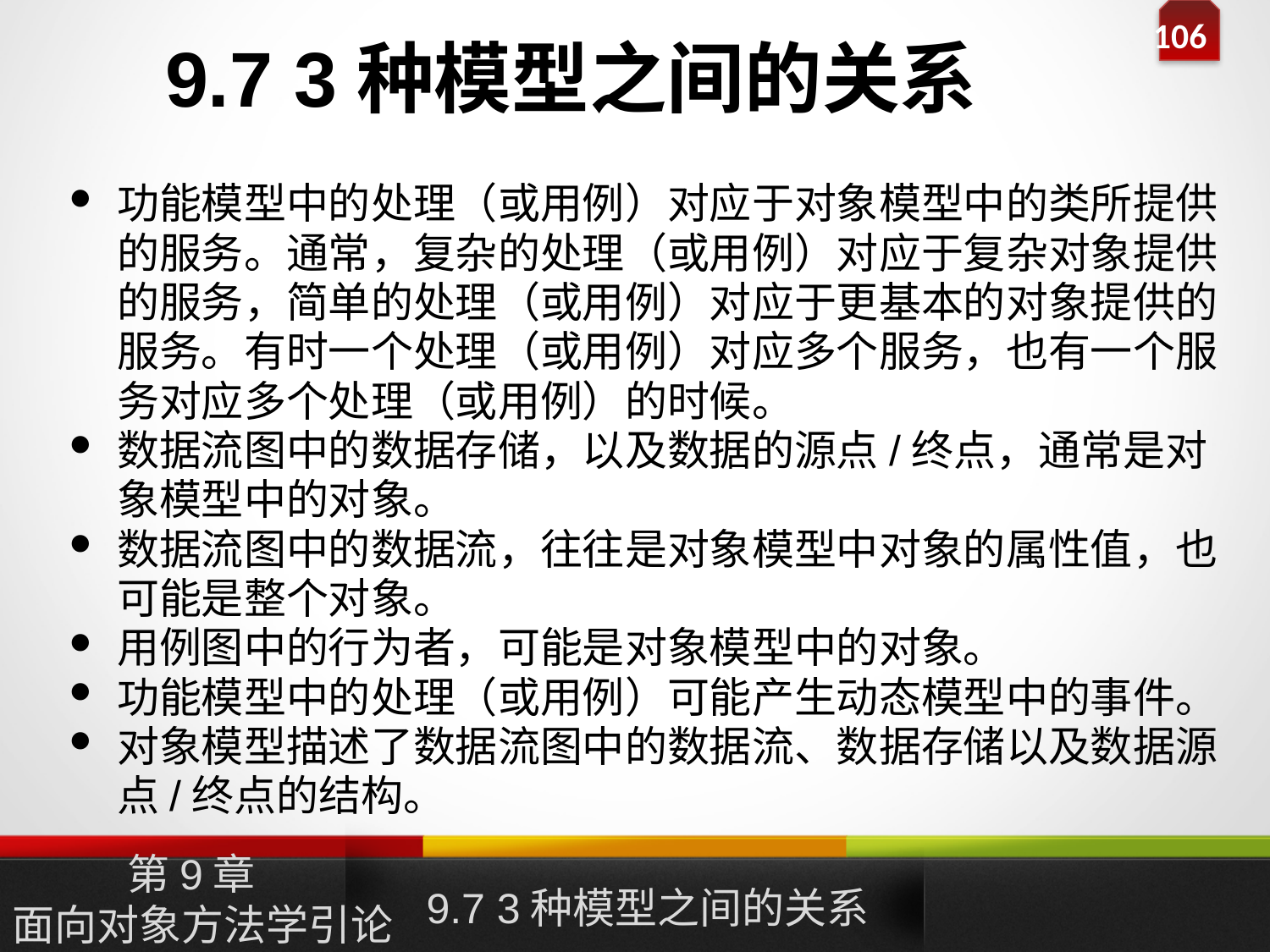

9.7 3种模型之间的关系
功能模型中的处理（或用例）对应于对象模型中的类所提供的服务。通常，复杂的处理（或用例）对应于复杂对象提供的服务，简单的处理（或用例）对应于更基本的对象提供的服务。有时一个处理（或用例）对应多个服务，也有一个服务对应多个处理（或用例）的时候。
数据流图中的数据存储，以及数据的源点/终点，通常是对象模型中的对象。
数据流图中的数据流，往往是对象模型中对象的属性值，也可能是整个对象。
用例图中的行为者，可能是对象模型中的对象。
功能模型中的处理（或用例）可能产生动态模型中的事件。
对象模型描述了数据流图中的数据流、数据存储以及数据源点/终点的结构。
9.7 3种模型之间的关系